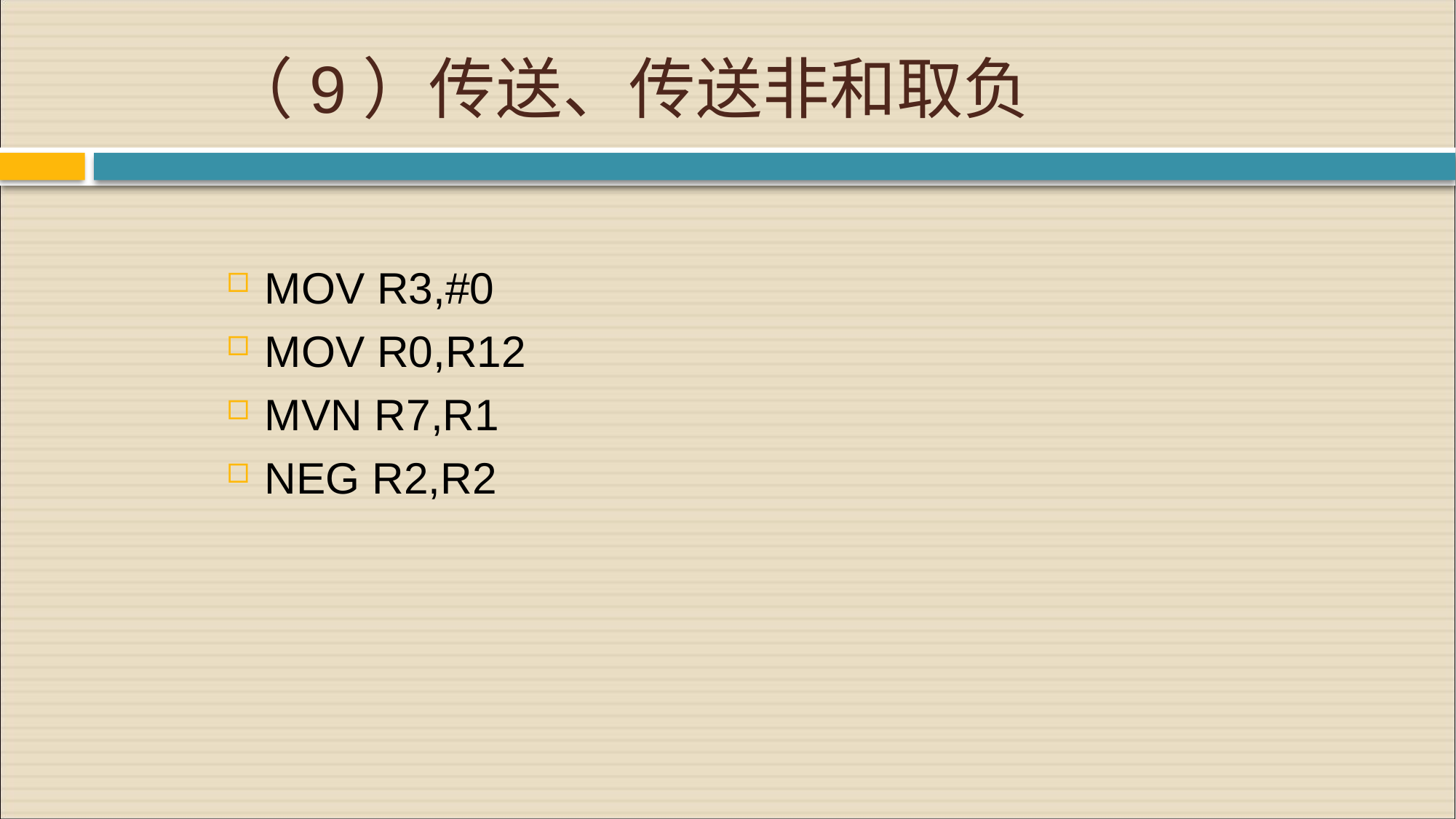

# （9）传送、传送非和取负

MOV R3,#0
MOV R0,R12
MVN R7,R1
NEG R2,R2